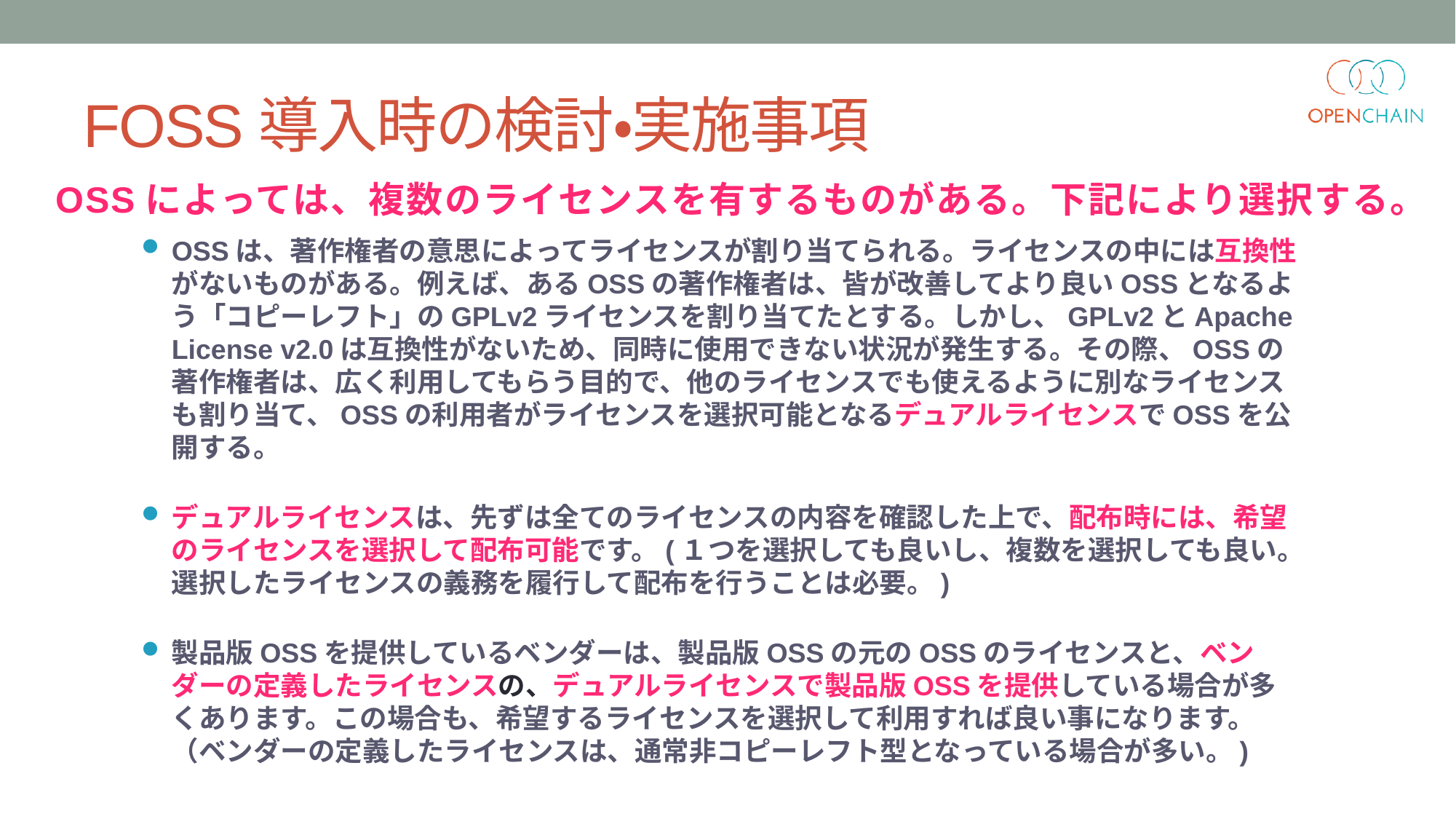

# FOSS導入時の検討・実施事項
OSSによっては、複数のライセンスを有するものがある。下記により選択する。
OSSは、著作権者の意思によってライセンスが割り当てられる。ライセンスの中には互換性がないものがある。例えば、あるOSSの著作権者は、皆が改善してより良いOSSとなるよう「コピーレフト」のGPLv2ライセンスを割り当てたとする。しかし、GPLv2とApache License v2.0は互換性がないため、同時に使用できない状況が発生する。その際、OSSの著作権者は、広く利用してもらう目的で、他のライセンスでも使えるように別なライセンスも割り当て、OSSの利用者がライセンスを選択可能となるデュアルライセンスでOSSを公開する。

デュアルライセンスは、先ずは全てのライセンスの内容を確認した上で、配布時には、希望のライセンスを選択して配布可能です。(１つを選択しても良いし、複数を選択しても良い。選択したライセンスの義務を履行して配布を行うことは必要。)

製品版OSSを提供しているベンダーは、製品版OSSの元のOSSのライセンスと、ベンダーの定義したライセンスの、デュアルライセンスで製品版OSSを提供している場合が多くあります。この場合も、希望するライセンスを選択して利用すれば良い事になります。（ベンダーの定義したライセンスは、通常非コピーレフト型となっている場合が多い。)